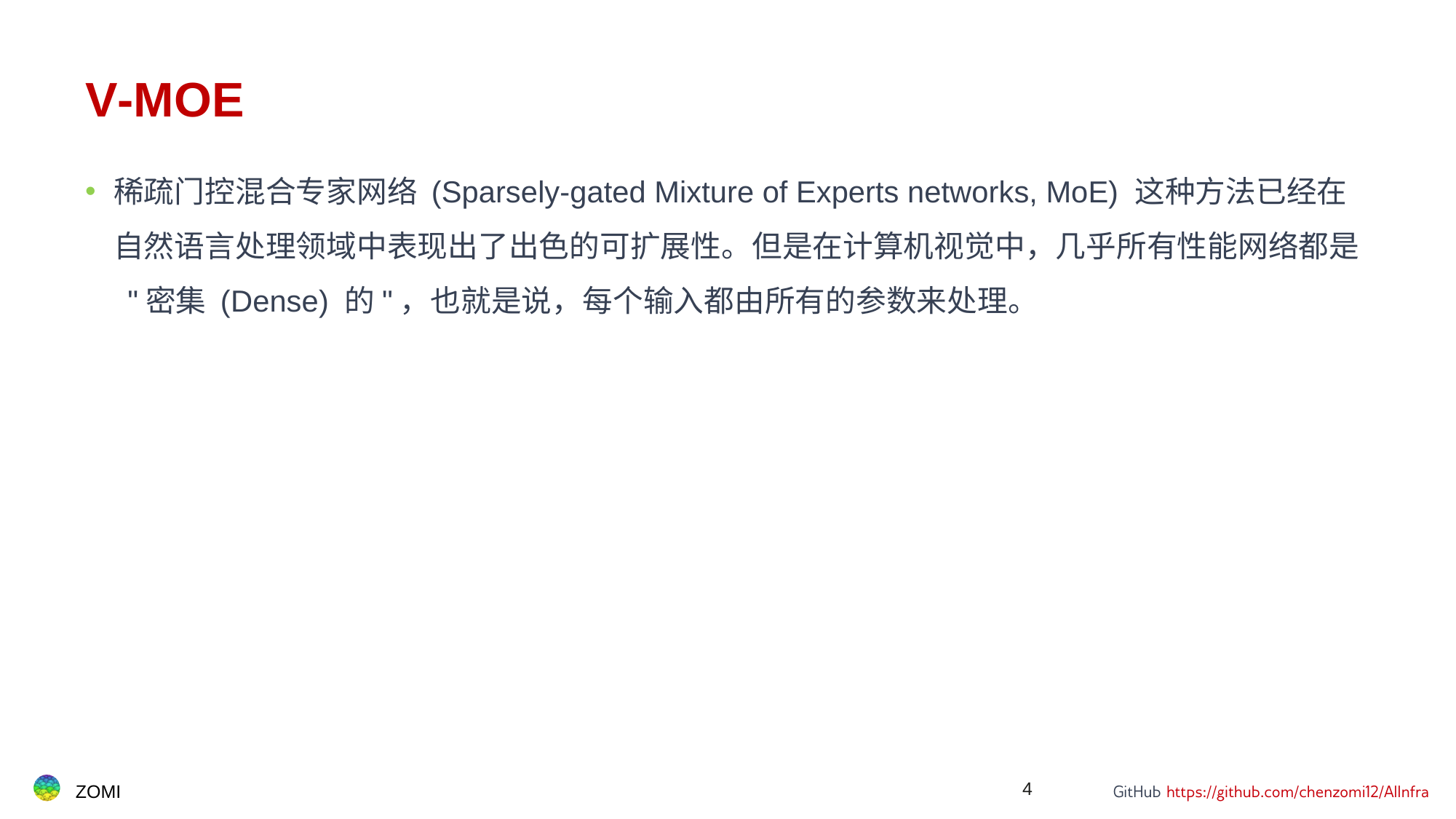

# V-MOE
稀疏门控混合专家网络 (Sparsely-gated Mixture of Experts networks, MoE) 这种方法已经在自然语言处理领域中表现出了出色的可扩展性。但是在计算机视觉中，几乎所有性能网络都是 "密集 (Dense) 的"，也就是说，每个输入都由所有的参数来处理。